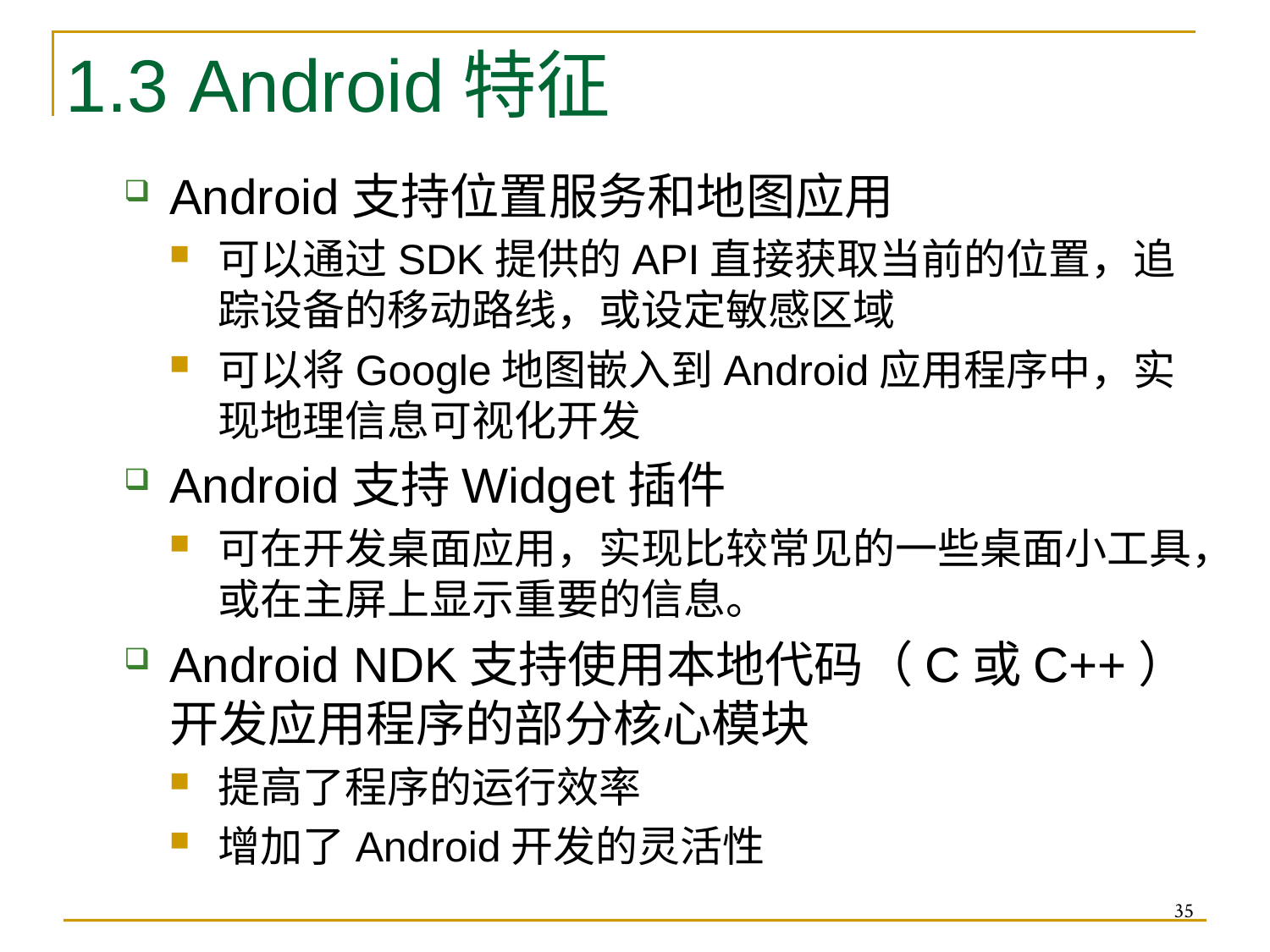

# 1.3 Android特征
Android支持位置服务和地图应用
可以通过SDK提供的API直接获取当前的位置，追踪设备的移动路线，或设定敏感区域
可以将Google地图嵌入到Android应用程序中，实现地理信息可视化开发
Android支持Widget插件
可在开发桌面应用，实现比较常见的一些桌面小工具，或在主屏上显示重要的信息。
Android NDK支持使用本地代码（C或C++）开发应用程序的部分核心模块
提高了程序的运行效率
增加了Android开发的灵活性

35